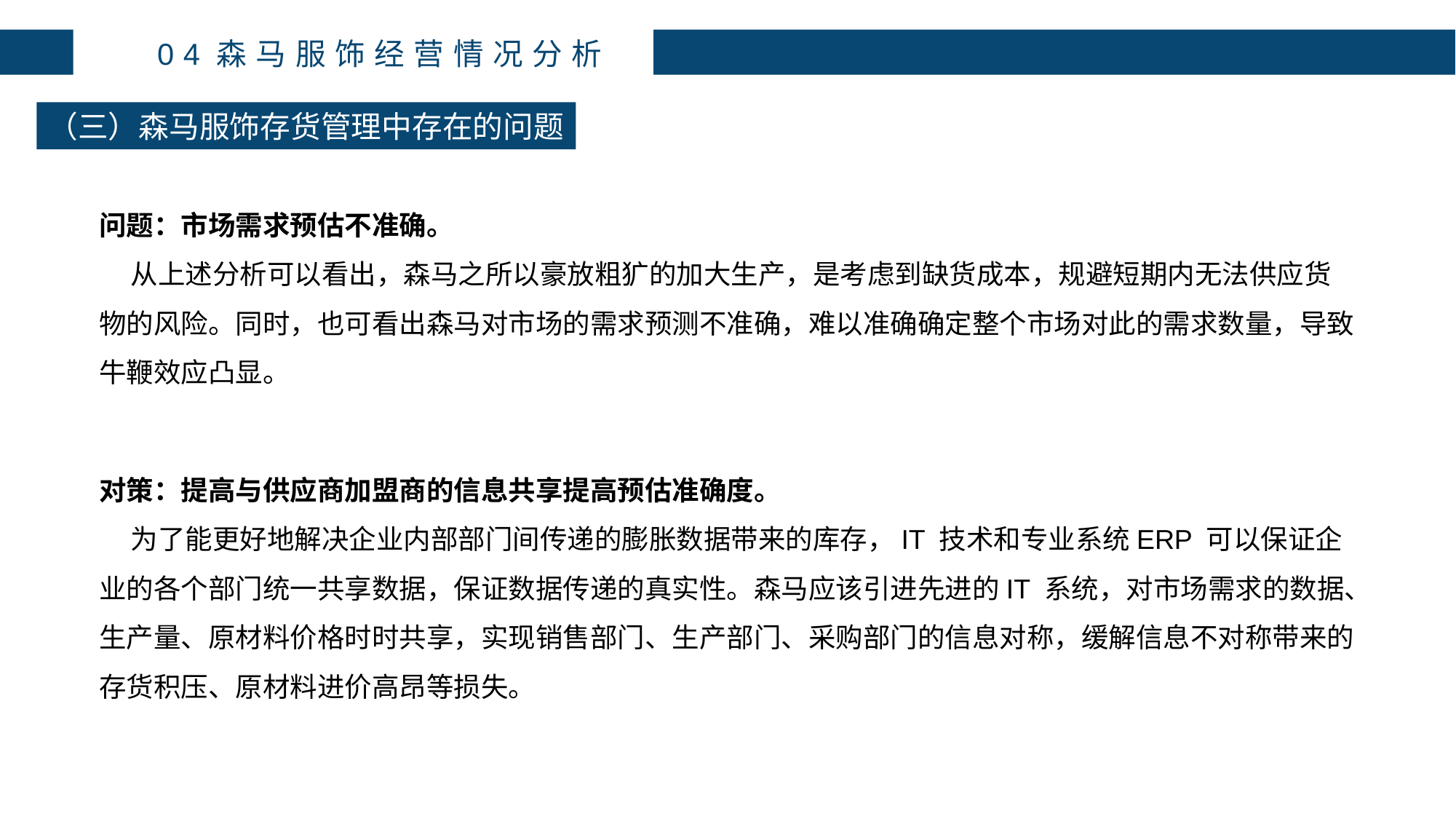

04森马服饰经营情况分析

（三）森马服饰存货管理中存在的问题
问题：市场需求预估不准确。
    从上述分析可以看出，森马之所以豪放粗犷的加大生产，是考虑到缺货成本，规避短期内无法供应货物的风险。同时，也可看出森马对市场的需求预测不准确，难以准确确定整个市场对此的需求数量，导致牛鞭效应凸显。
对策：提高与供应商加盟商的信息共享提高预估准确度。
    为了能更好地解决企业内部部门间传递的膨胀数据带来的库存，IT 技术和专业系统ERP 可以保证企业的各个部门统一共享数据，保证数据传递的真实性。森马应该引进先进的IT 系统，对市场需求的数据、生产量、原材料价格时时共享，实现销售部门、生产部门、采购部门的信息对称，缓解信息不对称带来的存货积压、原材料进价高昂等损失。